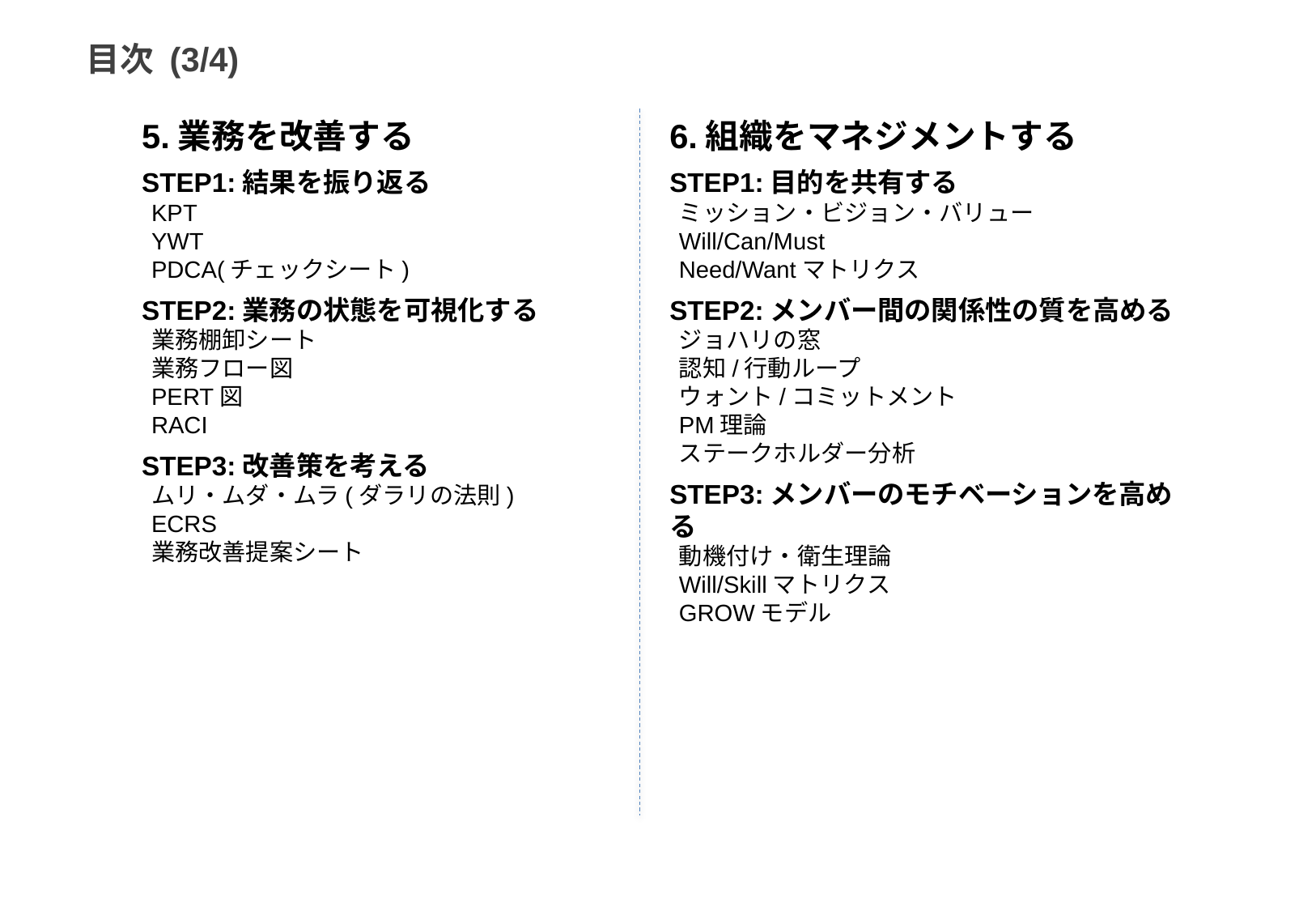

目次 (3/4)
5.業務を改善する
STEP1:結果を振り返る
KPT
YWT
PDCA(チェックシート)
STEP2:業務の状態を可視化する
業務棚卸シート
業務フロー図
PERT図
RACI
STEP3:改善策を考える
ムリ・ムダ・ムラ(ダラリの法則)
ECRS
業務改善提案シート

6.組織をマネジメントする
STEP1:目的を共有する
ミッション・ビジョン・バリュー
Will/Can/Must
Need/Wantマトリクス
STEP2:メンバー間の関係性の質を高める
ジョハリの窓
認知/行動ループ
ウォント/コミットメント
PM理論
ステークホルダー分析
STEP3:メンバーのモチベーションを高める
動機付け・衛生理論
Will/Skillマトリクス
GROWモデル